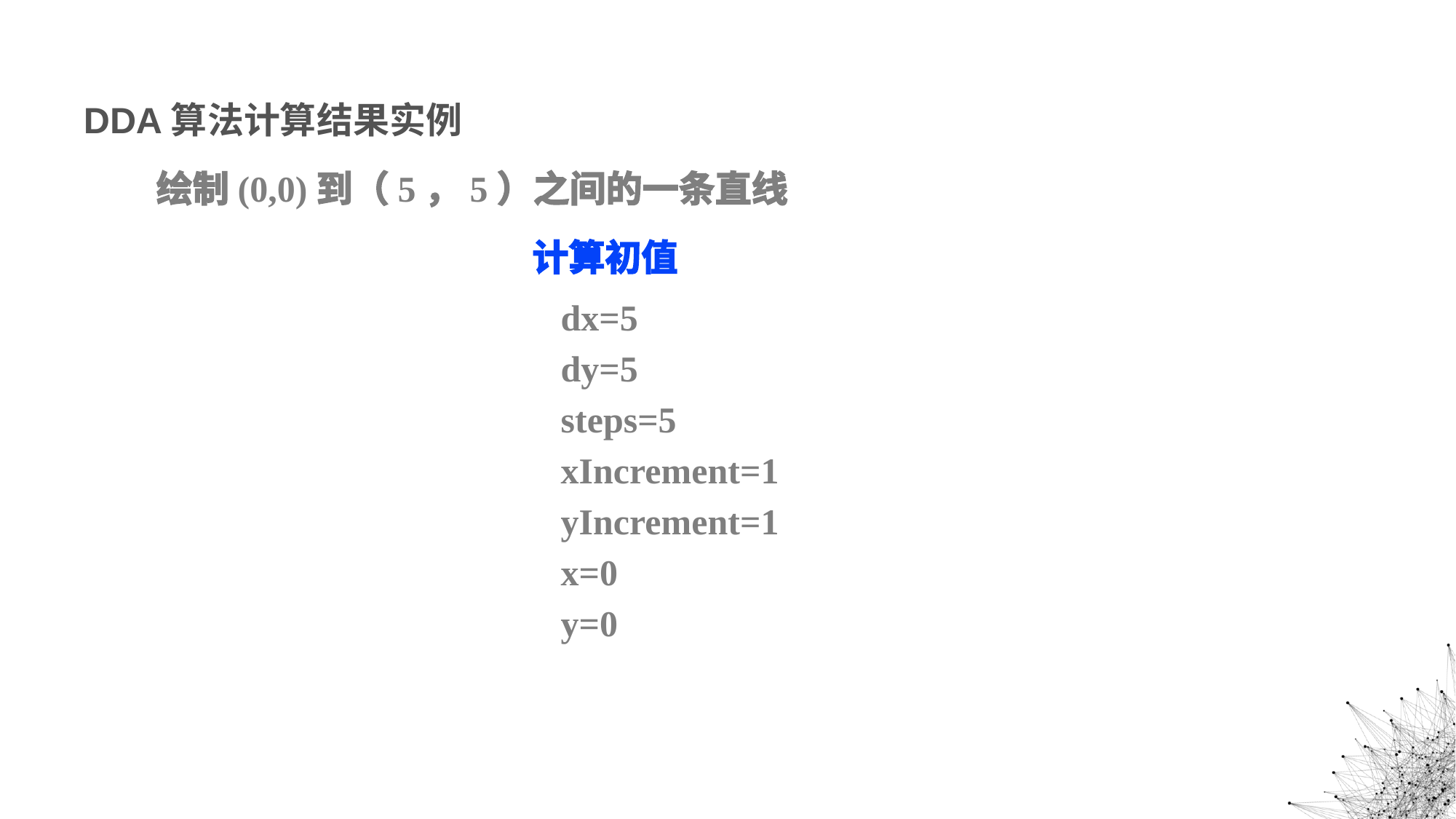

DDA算法计算结果实例
绘制(0,0)到（5，5）之间的一条直线
计算初值
dx=5
dy=5
steps=5
xIncrement=1
yIncrement=1
x=0
y=0